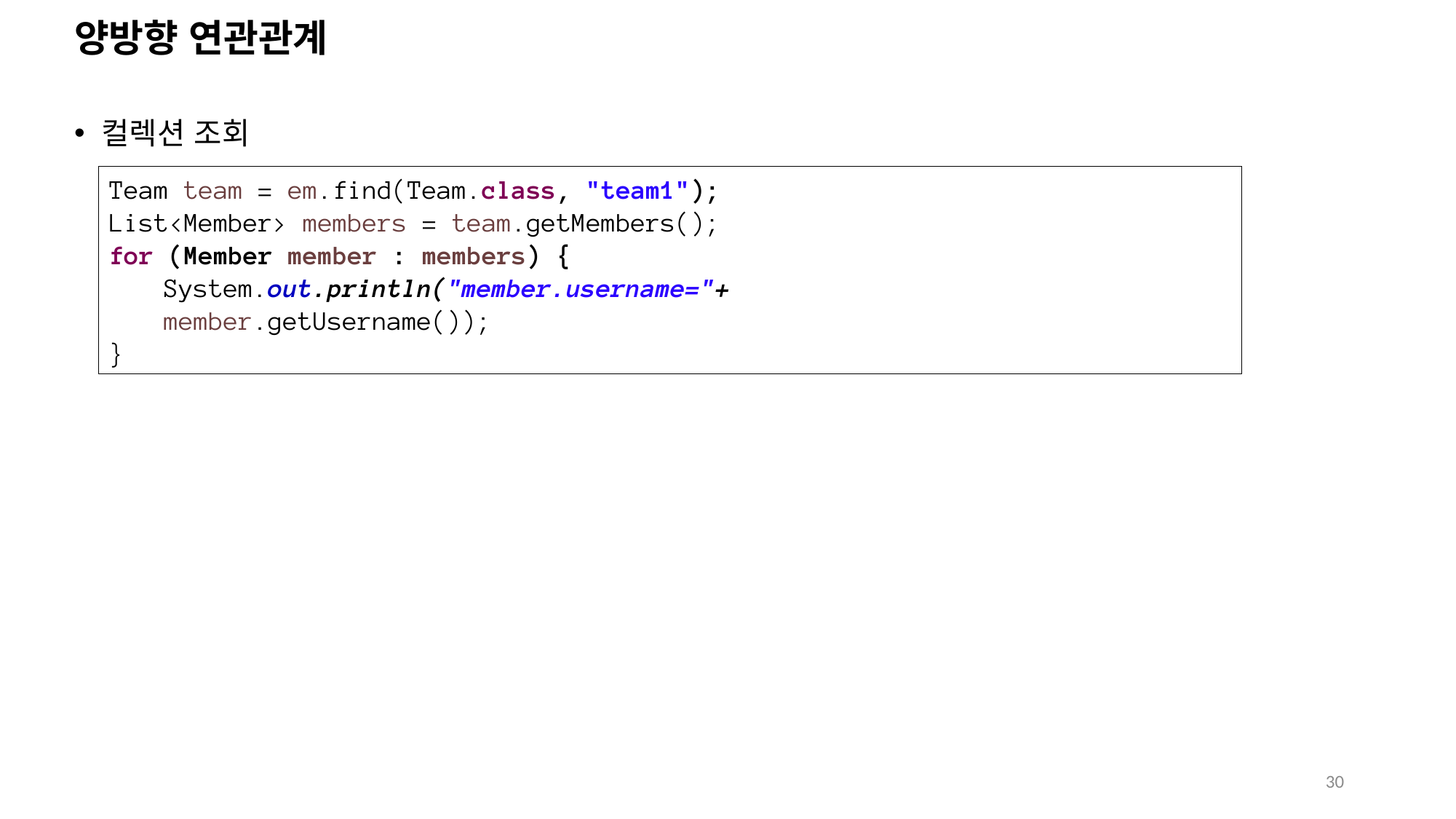

# 양방향 연관관계
컬렉션 조회
Team team = em.find(Team.class, "team1");
List<Member> members = team.getMembers();
for (Member member : members) {
System.out.println("member.username="+
member.getUsername());
}
30